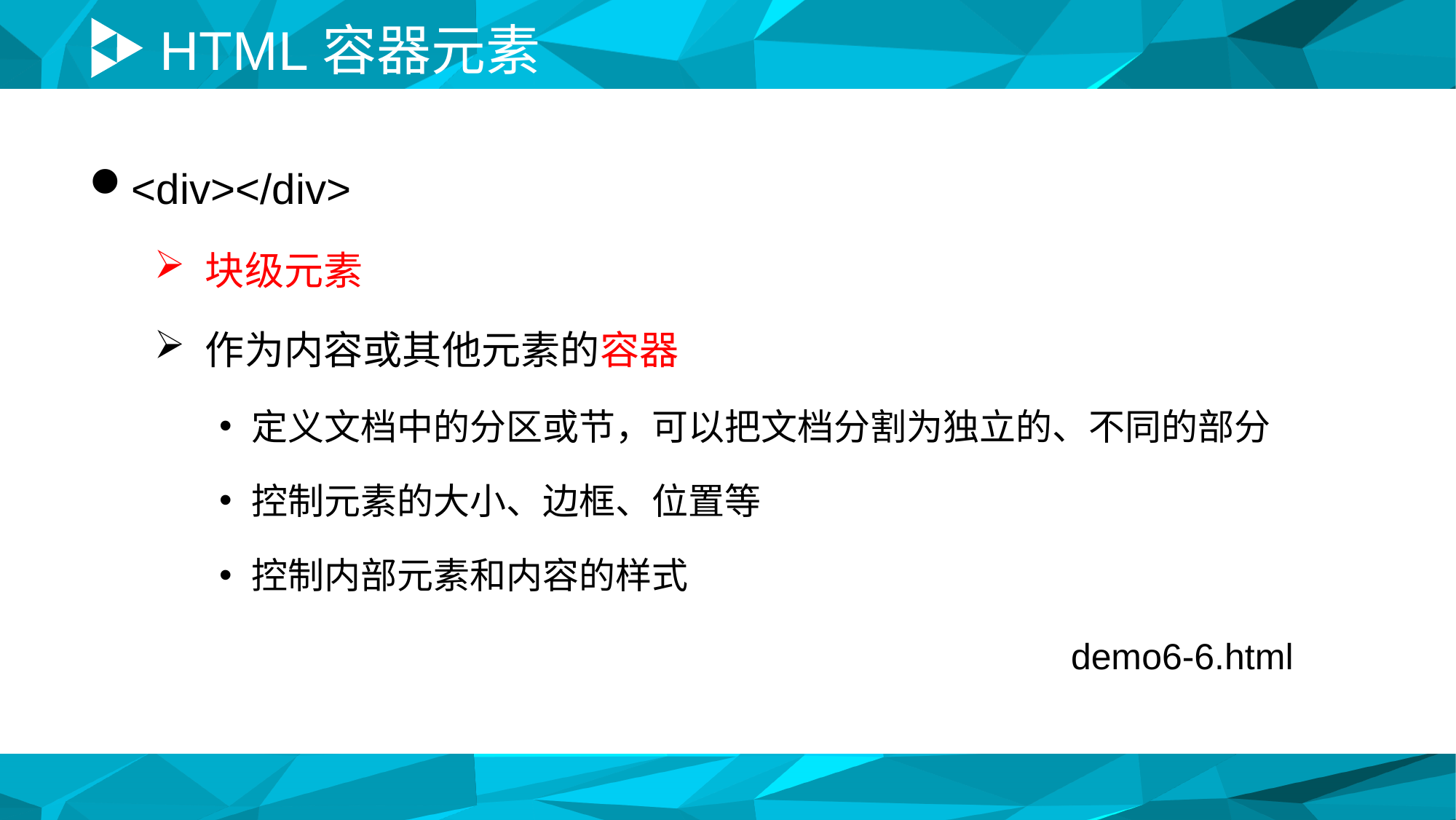

# HTML容器元素
<div></div>
 块级元素
 作为内容或其他元素的容器
定义文档中的分区或节，可以把文档分割为独立的、不同的部分
控制元素的大小、边框、位置等
控制内部元素和内容的样式

demo6-6.html